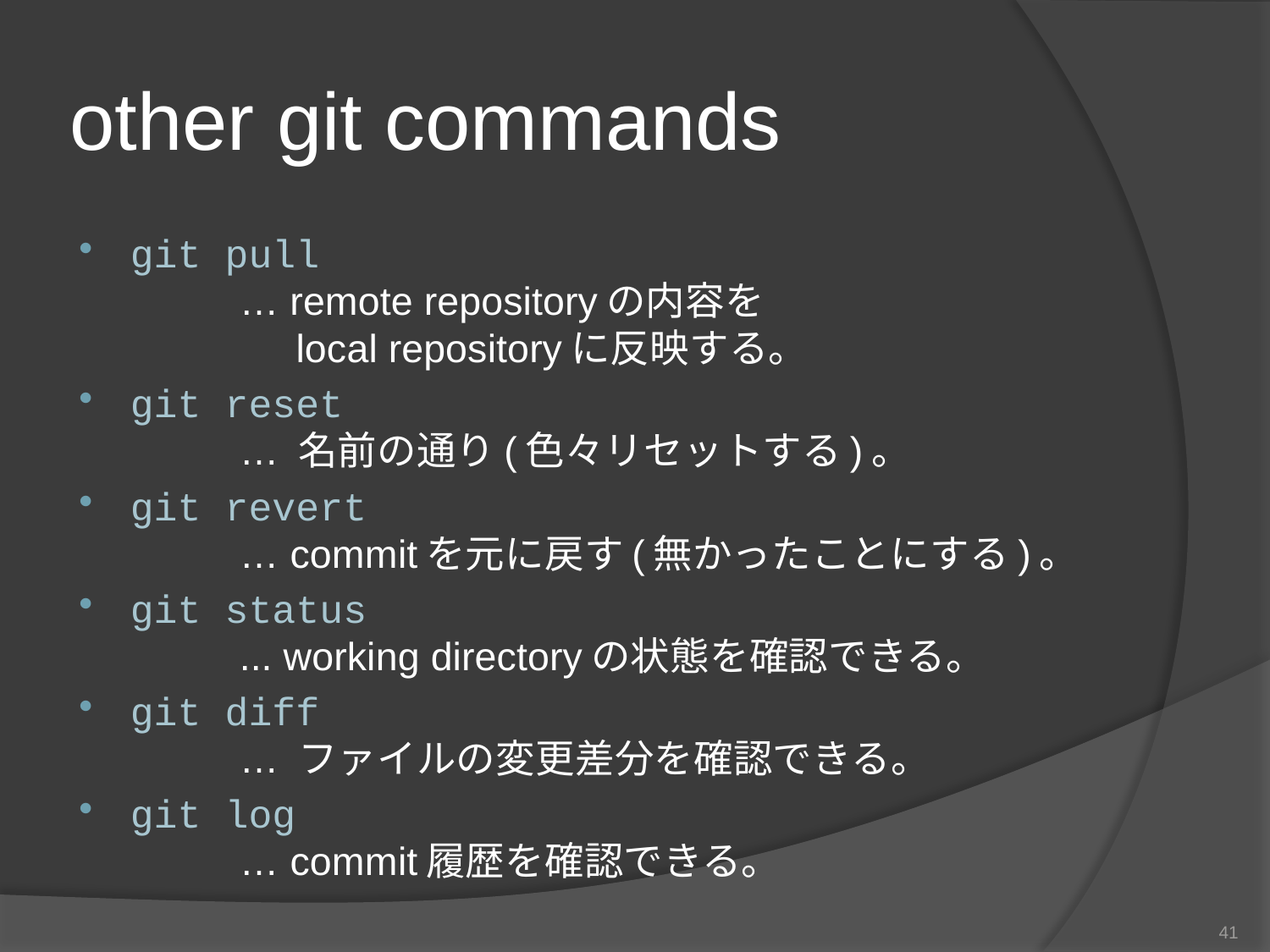

# other git commands
git pull
	… remote repositoryの内容を
	　 local repositoryに反映する。
git reset
	… 名前の通り(色々リセットする)。
git revert
	… commitを元に戻す(無かったことにする)。
git status
	... working directoryの状態を確認できる。
git diff
	… ファイルの変更差分を確認できる。
git log
	… commit履歴を確認できる。

41